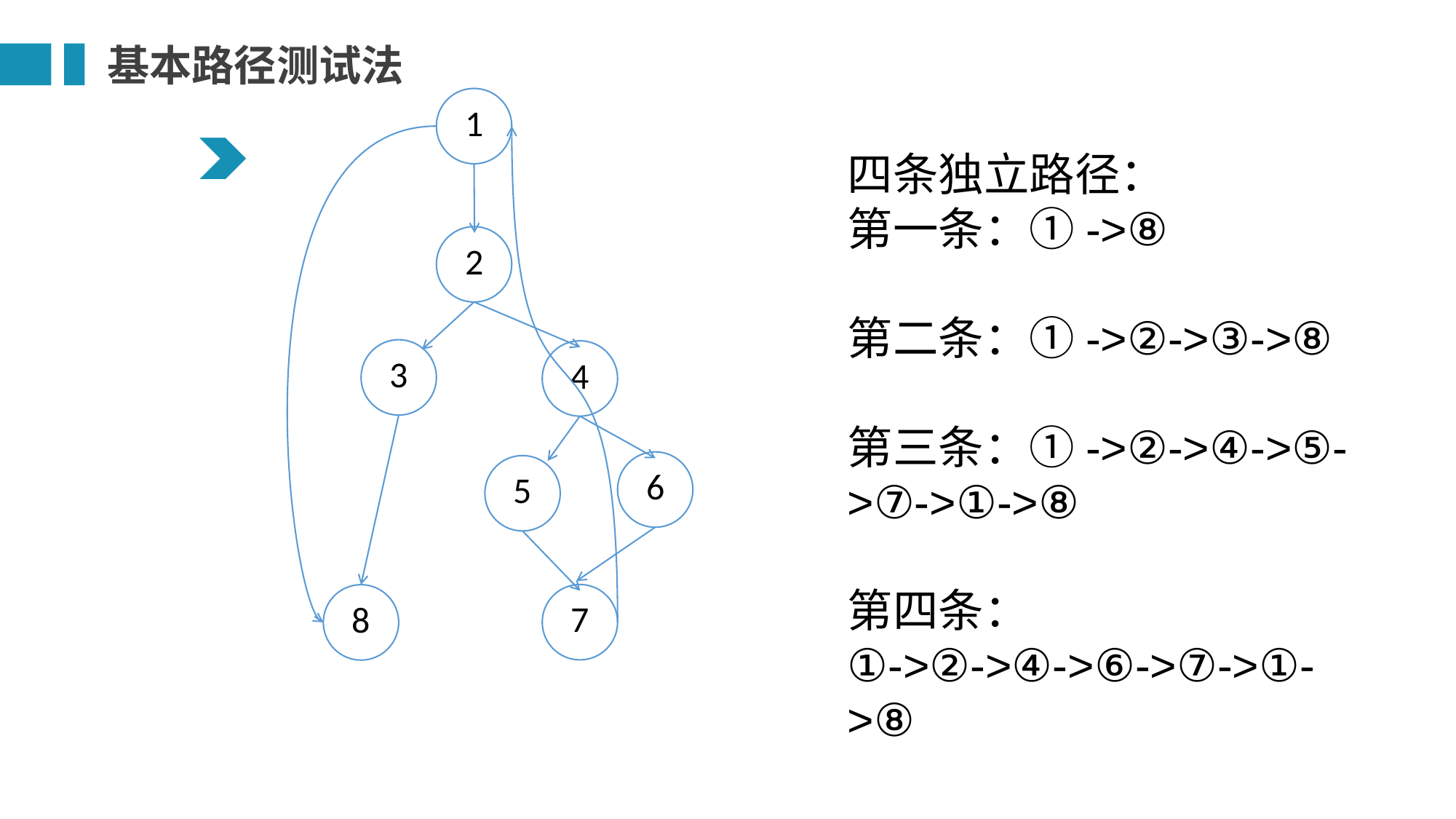

基本路径测试法

1

2

3

4

6

5

7

8

四条独立路径：
第一条：①->⑧

第二条：①->②->③->⑧

第三条：①->②->④->⑤->⑦->①->⑧

第四条：
①->②->④->⑥->⑦->①->⑧
96